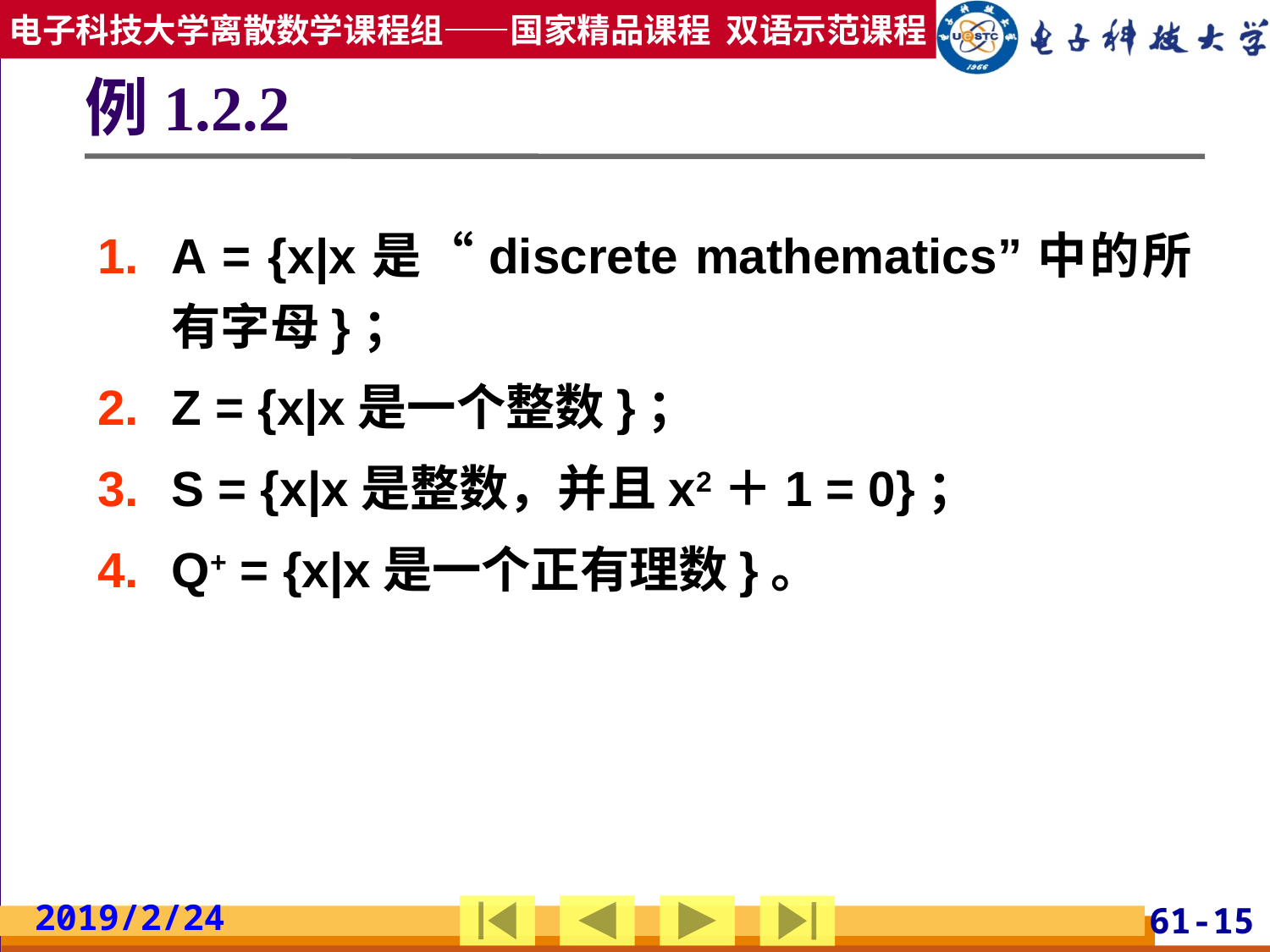

# 例1.2.2
A = {x|x是“discrete mathematics”中的所有字母}；
Z = {x|x是一个整数}；
S = {x|x是整数，并且x2＋1 = 0}；
Q+ = {x|x是一个正有理数}。
2019/2/24